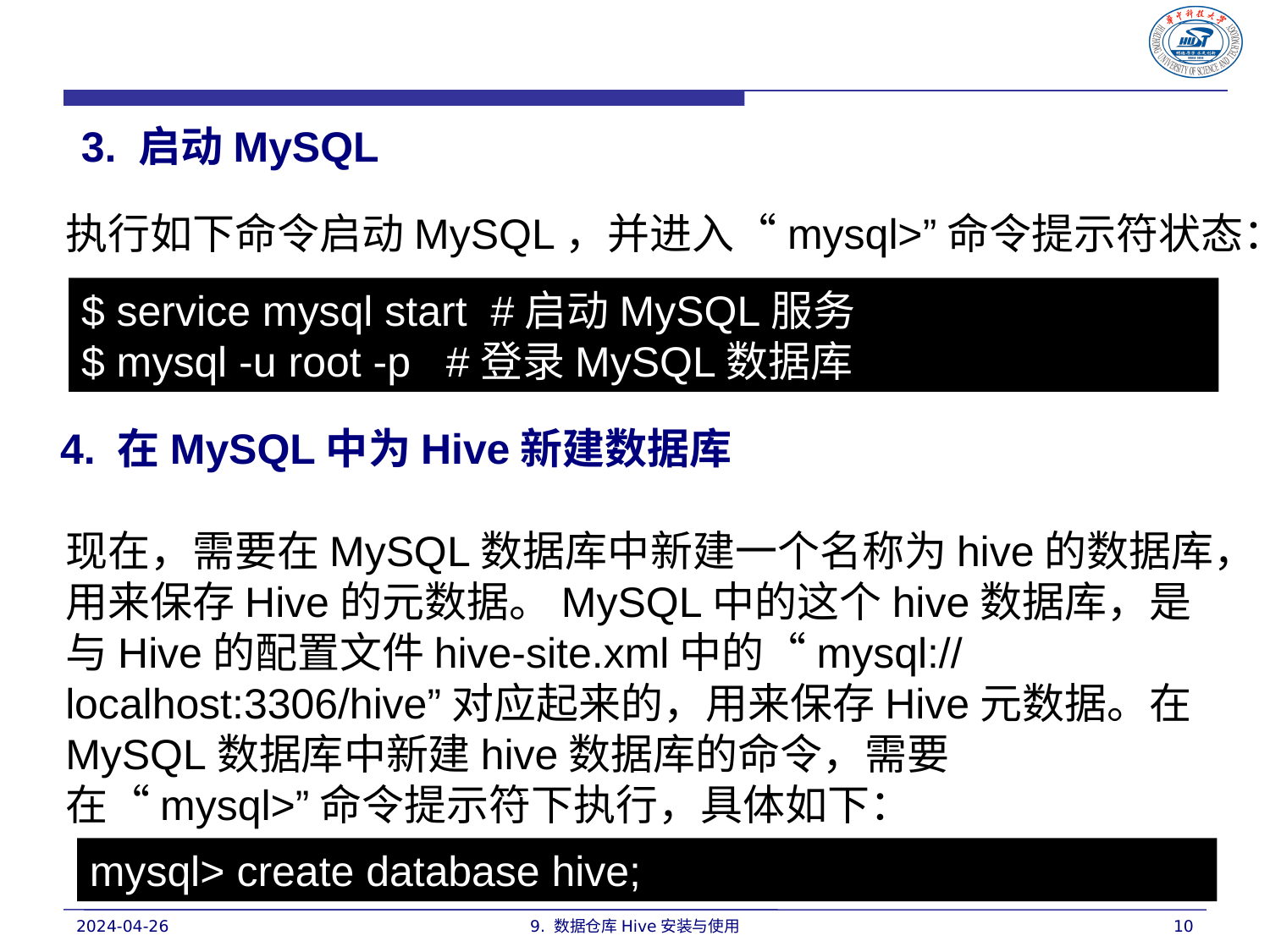

3. 启动MySQL
执行如下命令启动MySQL，并进入“mysql>”命令提示符状态：
$ service mysql start  #启动MySQL服务
$ mysql -u root -p   #登录MySQL数据库
4. 在MySQL中为Hive新建数据库
现在，需要在MySQL数据库中新建一个名称为hive的数据库，用来保存Hive的元数据。MySQL中的这个hive数据库，是与Hive的配置文件hive-site.xml中的“mysql://localhost:3306/hive”对应起来的，用来保存Hive元数据。在MySQL数据库中新建hive数据库的命令，需要在“mysql>”命令提示符下执行，具体如下：
mysql> create database hive;
2024-04-26
9. 数据仓库Hive安装与使用
10